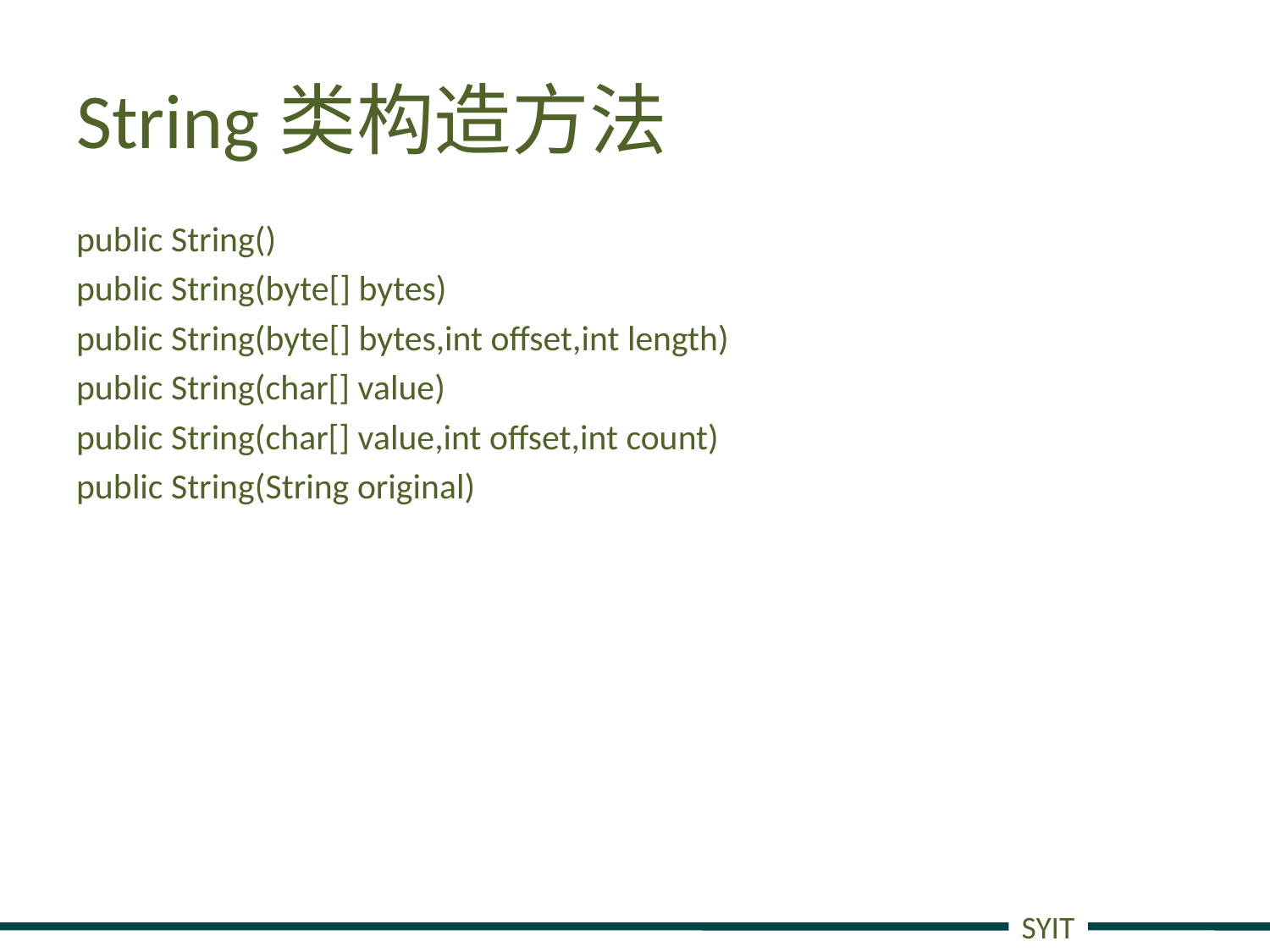

# String类构造方法
public String()
public String(byte[] bytes)
public String(byte[] bytes,int offset,int length)
public String(char[] value)
public String(char[] value,int offset,int count)
public String(String original)
SYIT